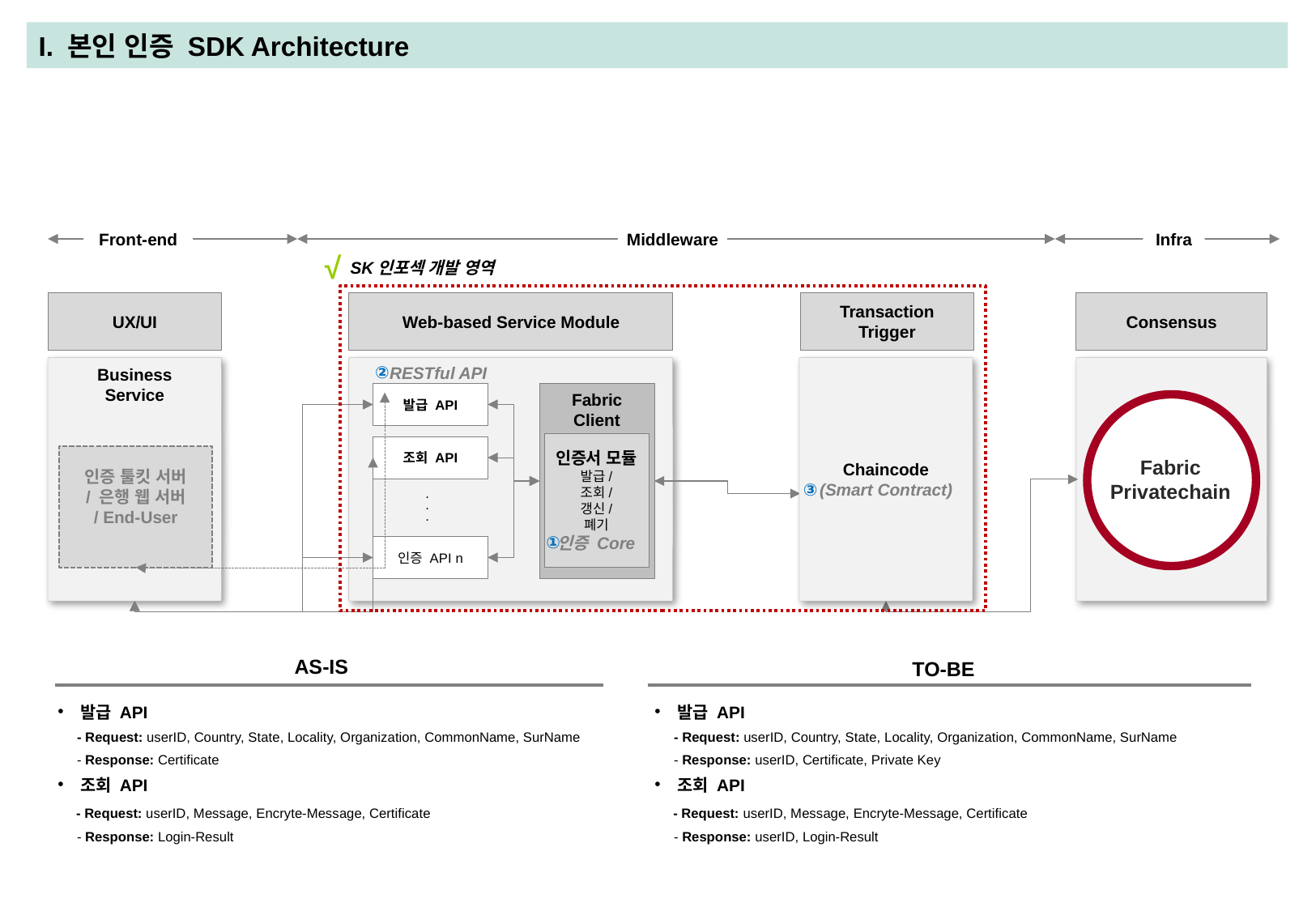

I. 본인 인증 SDK Architecture
Front-end
Middleware
Infra
√
SK인포섹 개발 영역

UX/UI
Web-based Service Module
Transaction
Trigger
Consensus
RESTful API
Business
Service

Chaincode
(Smart Contract)
②
발급 API
Fabric Client

Fabric
Privatechain
인증서 모듈
발급/
조회/
갱신/
폐기
인증 Core
조회 API
인증 툴킷 서버
/ 은행 웹 서버
/ End-User
③
.
.
.
①
인증 API n
Chaincord
(Smart Contract)
AS-IS
TO-BE
발급 API
     - Request: userID, Country, State, Locality, Organization, CommonName, SurName
     - Response: Certificate
조회 API
    - Request: userID, Message, Encryte-Message, Certificate
     - Response: Login-Result
발급 API
     - Request: userID, Country, State, Locality, Organization, CommonName, SurName
     - Response: userID, Certificate, Private Key
조회 API
    - Request: userID, Message, Encryte-Message, Certificate
     - Response: userID, Login-Result